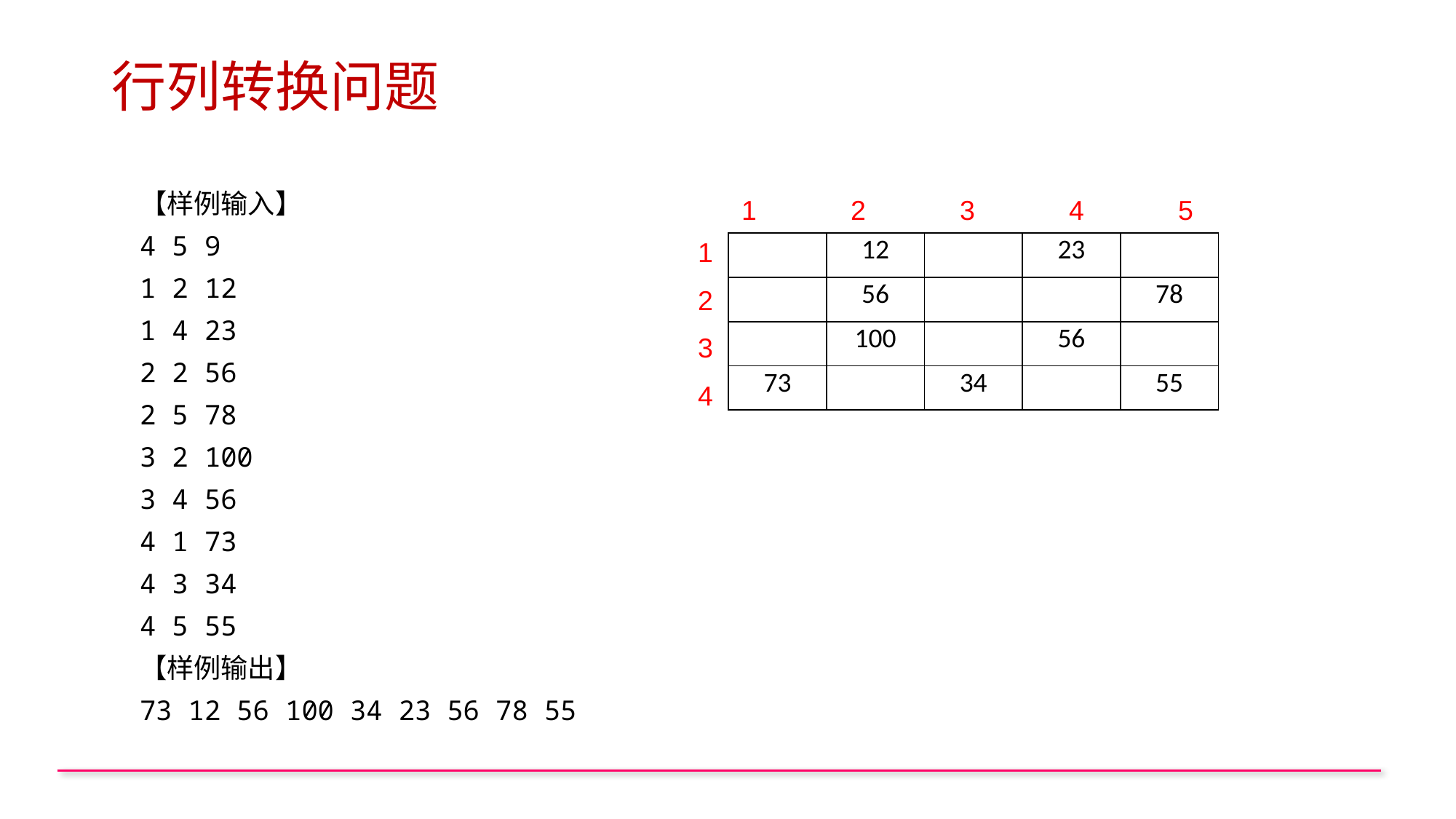

# 行列转换问题
【样例输入】
4 5 9
1 2 12
1 4 23
2 2 56
2 5 78
3 2 100
3 4 56
4 1 73
4 3 34
4 5 55
【样例输出】
73 12 56 100 34 23 56 78 55

1	2	3	4	5
1
2
3
4
|  | 12 |  | 23 |  |
| --- | --- | --- | --- | --- |
|  | 56 |  |  | 78 |
|  | 100 |  | 56 |  |
| 73 |  | 34 |  | 55 |